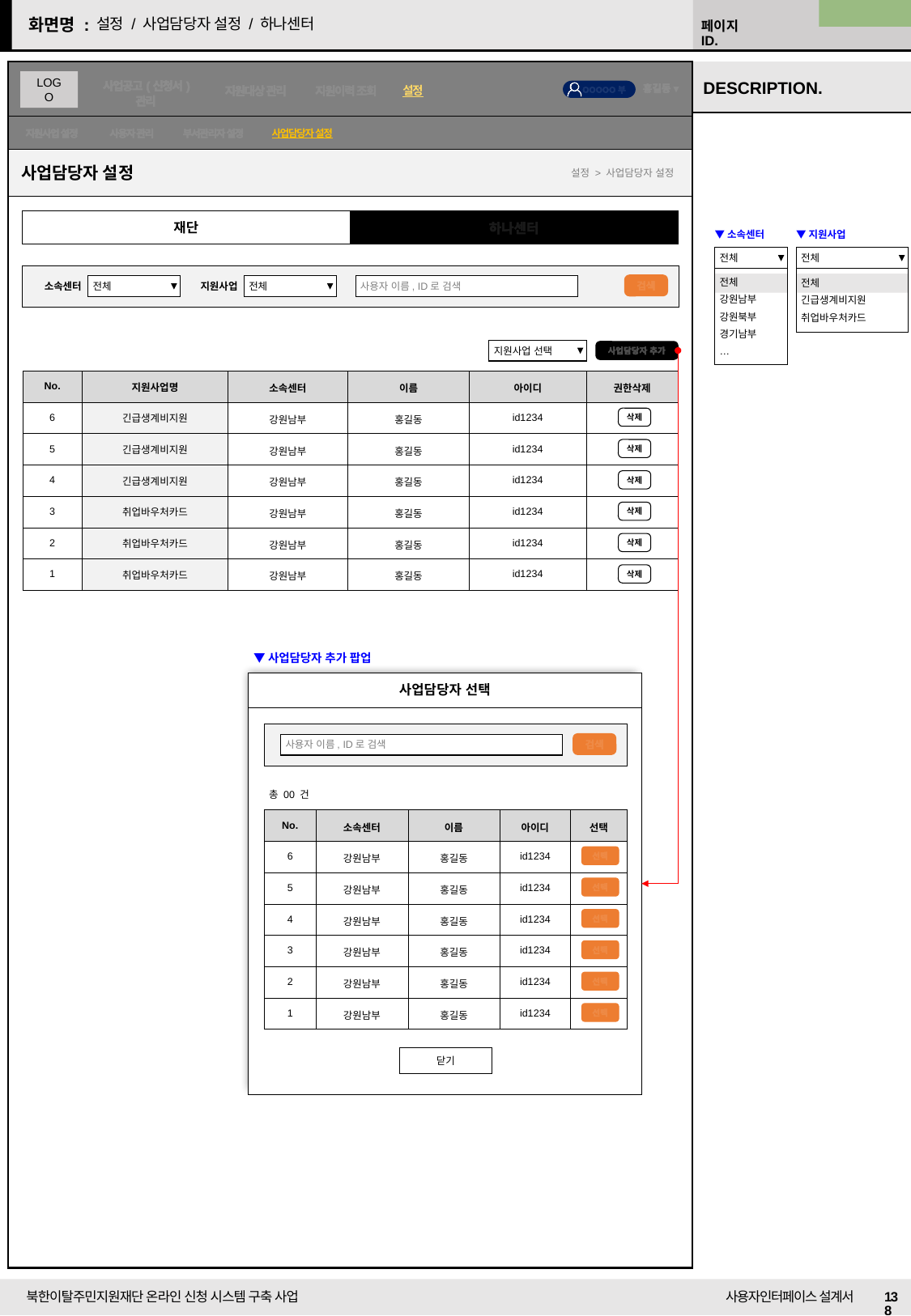

22/09/13 수정
설정 / 사업담당자 설정 / 하나센터

사업담당자 설정
사업담당자 설정
설정 > 사업담당자 설정
재단
하나센터
▼소속센터
전체

전체
강원남부
강원북부
경기남부
…

▼지원사업
전체

전체
긴급생계비지원
취업바우처카드

검색
소속센터
전체

지원사업
전체

사용자 이름, ID로 검색
지원사업 선택

사업담당자 추가
| No. | 지원사업명 | 소속센터 | 이름 | 아이디 | 권한삭제 |
| --- | --- | --- | --- | --- | --- |
| 6 | 긴급생계비지원 | 강원남부 | 홍길동 | id1234 |  |
| 5 | 긴급생계비지원 | 강원남부 | 홍길동 | id1234 |  |
| 4 | 긴급생계비지원 | 강원남부 | 홍길동 | id1234 |  |
| 3 | 취업바우처카드 | 강원남부 | 홍길동 | id1234 |  |
| 2 | 취업바우처카드 | 강원남부 | 홍길동 | id1234 |  |
| 1 | 취업바우처카드 | 강원남부 | 홍길동 | id1234 |  |
삭제
삭제
삭제
삭제
삭제
삭제
▼사업담당자 추가 팝업

사업담당자 선택

검색
사용자 이름, ID로 검색
총 00 건
| No. | 소속센터 | 이름 | 아이디 | 선택 |
| --- | --- | --- | --- | --- |
| 6 | 강원남부 | 홍길동 | id1234 |  |
| 5 | 강원남부 | 홍길동 | id1234 |  |
| 4 | 강원남부 | 홍길동 | id1234 |  |
| 3 | 강원남부 | 홍길동 | id1234 |  |
| 2 | 강원남부 | 홍길동 | id1234 |  |
| 1 | 강원남부 | 홍길동 | id1234 |  |
선택
선택
선택
선택
선택
선택
닫기
138